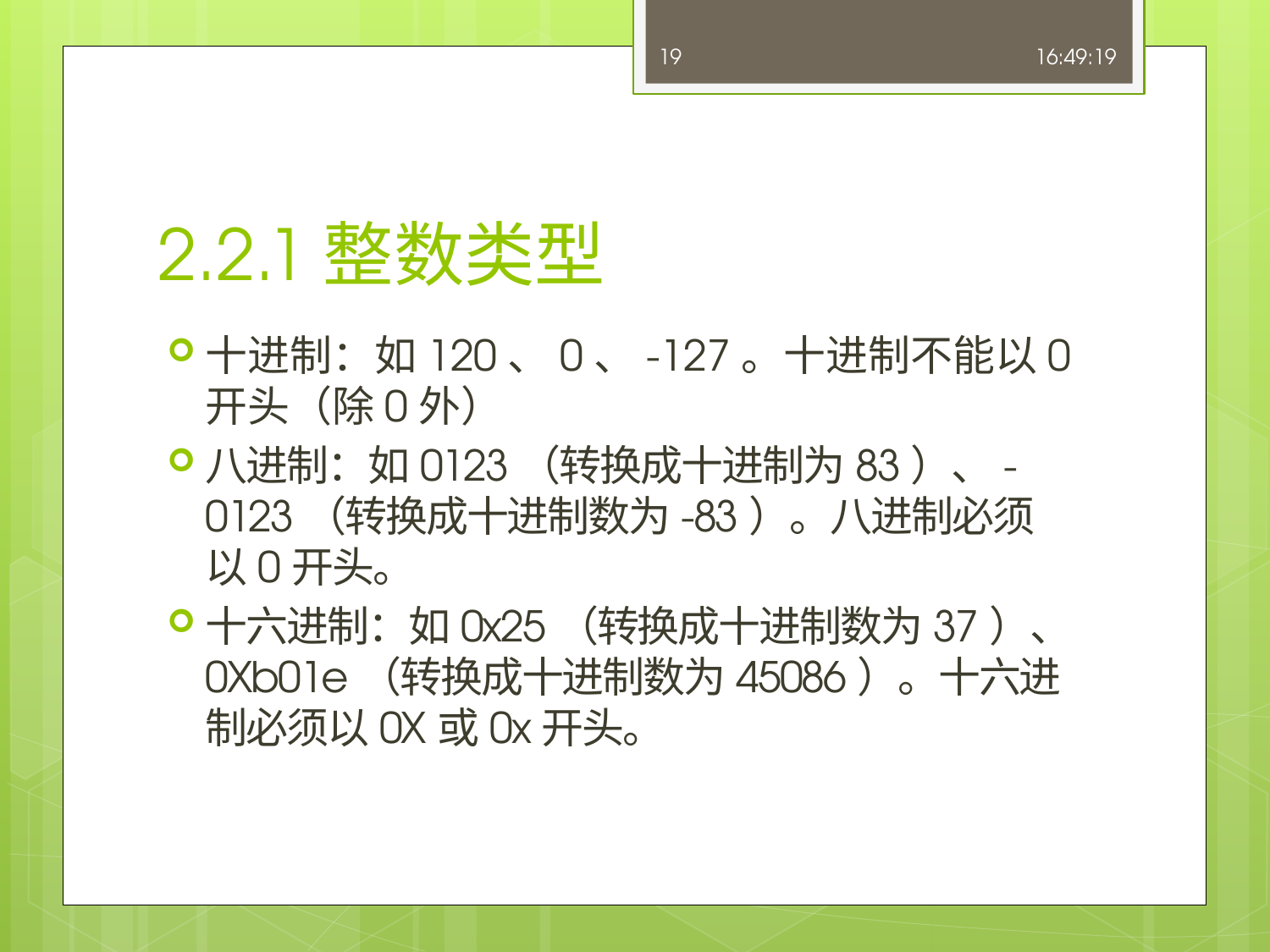

19
16:49:19
# 2.2.1整数类型
十进制：如120、0、-127。十进制不能以0开头（除0外）
八进制：如0123（转换成十进制为83）、-0123（转换成十进制数为-83）。八进制必须以0开头。
十六进制：如0x25（转换成十进制数为37）、0Xb01e（转换成十进制数为45086）。十六进制必须以0X或0x开头。